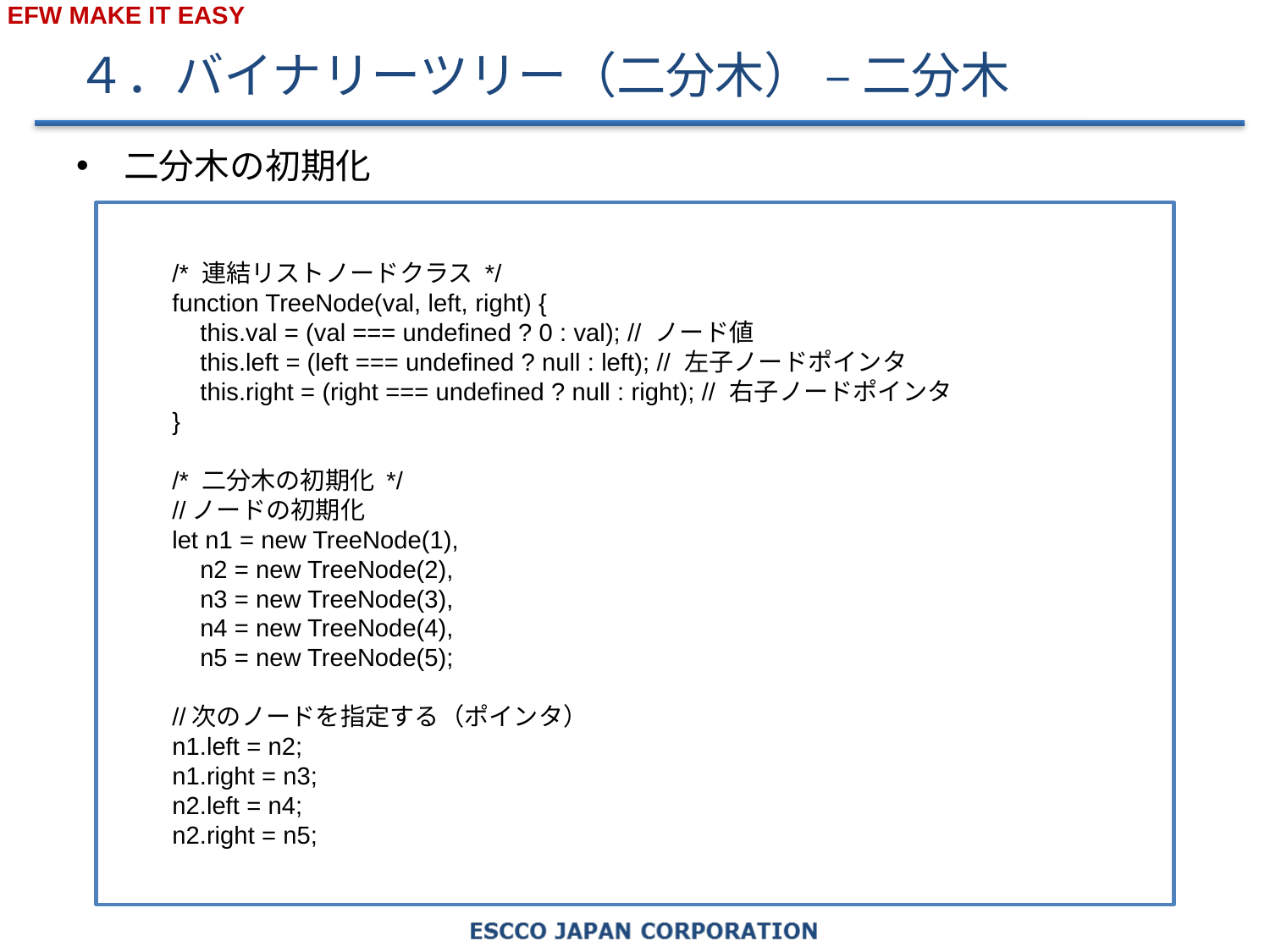

# ４．バイナリーツリー（二分木） – 二分木
二分木の初期化

/* 連結リストノードクラス */
function TreeNode(val, left, right) {
    this.val = (val === undefined ? 0 : val); // ノード値
    this.left = (left === undefined ? null : left); // 左子ノードポインタ
    this.right = (right === undefined ? null : right); // 右子ノードポインタ
}

/* 二分木の初期化 */
//ノードの初期化
let n1 = new TreeNode(1),
    n2 = new TreeNode(2),
    n3 = new TreeNode(3),
    n4 = new TreeNode(4),
    n5 = new TreeNode(5);

//次のノードを指定する（ポインタ）
n1.left = n2;
n1.right = n3;
n2.left = n4;
n2.right = n5;